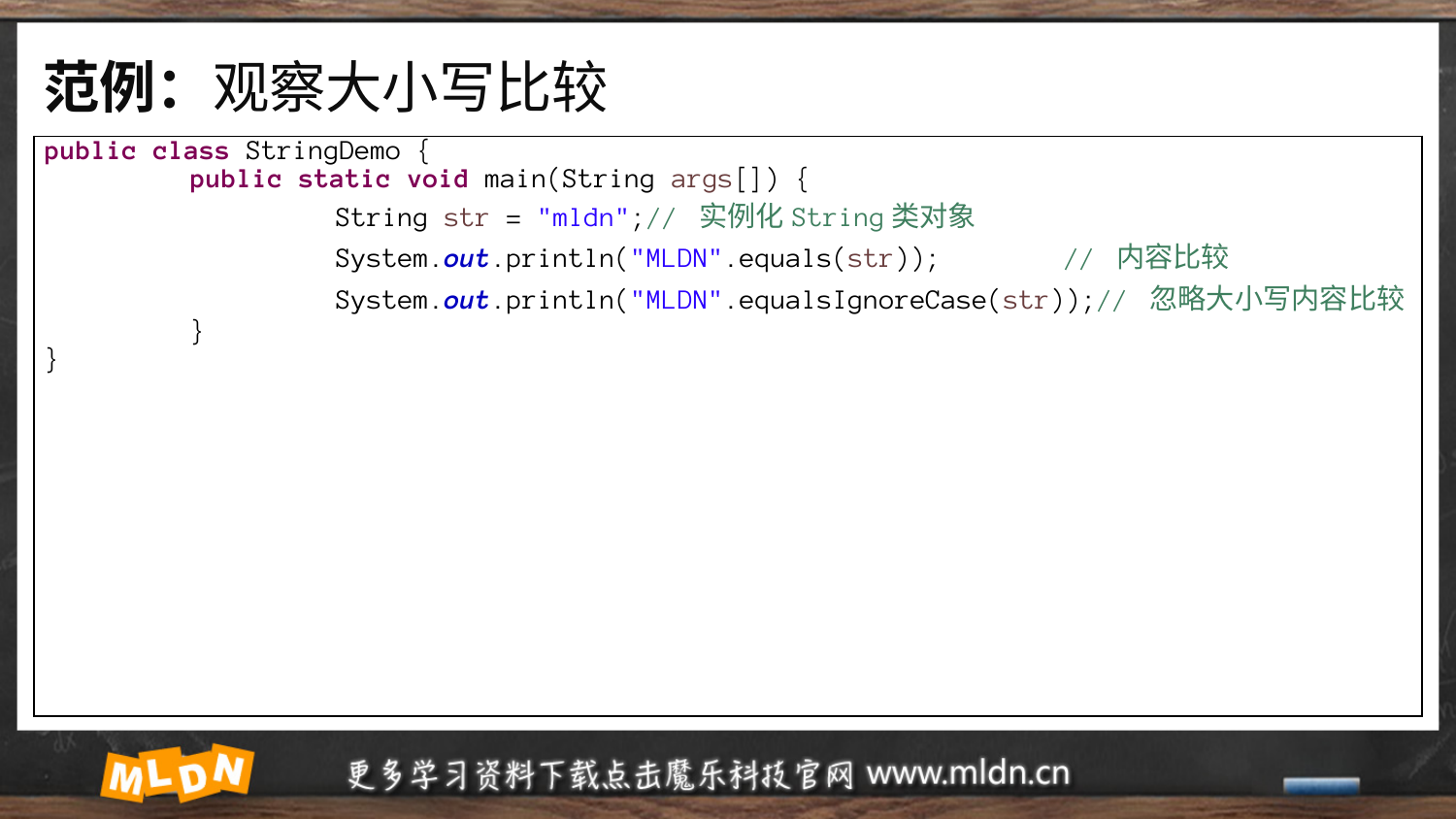

# 范例：观察大小写比较
| public class StringDemo { public static void main(String args[]) { String str = "mldn";// 实例化String类对象 System.out.println("MLDN".equals(str)); // 内容比较 System.out.println("MLDN".equalsIgnoreCase(str));// 忽略大小写内容比较 } } |
| --- |